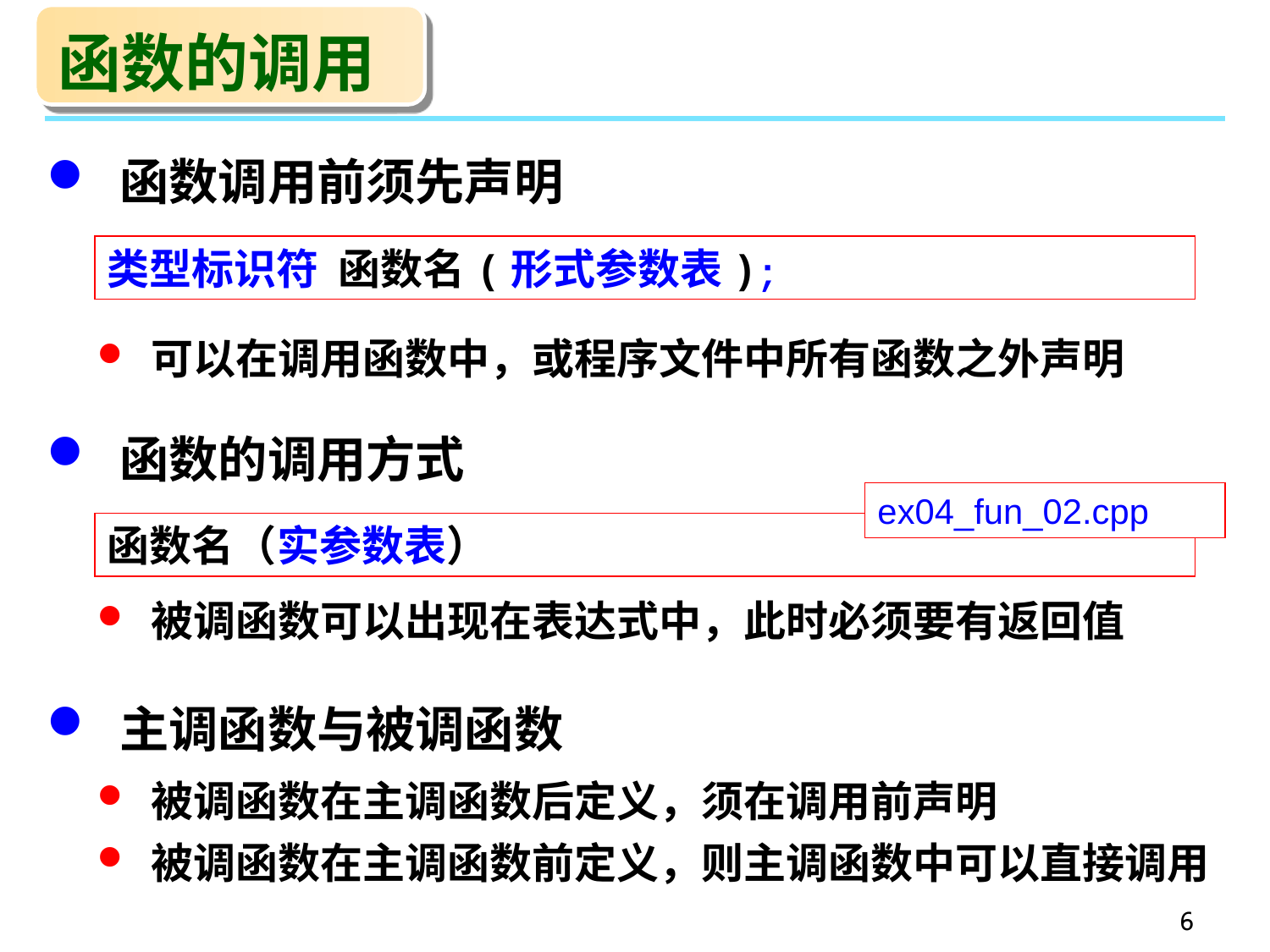

# 函数的调用
 函数调用前须先声明
类型标识符  函数名(形式参数表);
 可以在调用函数中，或程序文件中所有函数之外声明
 函数的调用方式
ex04_fun_02.cpp
函数名（实参数表）
 被调函数可以出现在表达式中，此时必须要有返回值
 主调函数与被调函数
 被调函数在主调函数后定义，须在调用前声明
 被调函数在主调函数前定义，则主调函数中可以直接调用
6